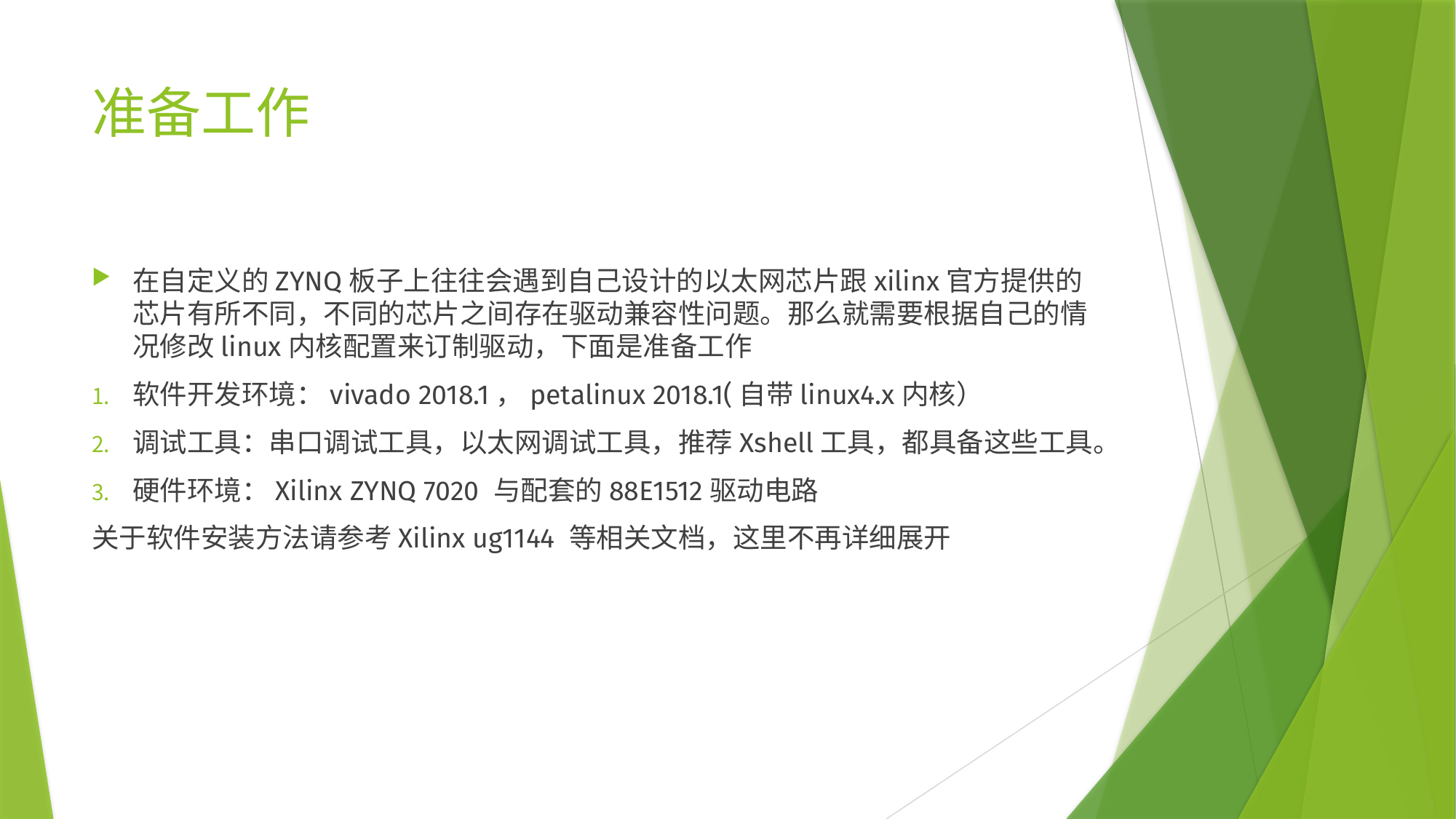

# 准备工作
在自定义的ZYNQ板子上往往会遇到自己设计的以太网芯片跟xilinx官方提供的芯片有所不同，不同的芯片之间存在驱动兼容性问题。那么就需要根据自己的情况修改linux内核配置来订制驱动，下面是准备工作
软件开发环境：vivado 2018.1，petalinux 2018.1(自带linux4.x内核）
调试工具：串口调试工具，以太网调试工具，推荐Xshell工具，都具备这些工具。
硬件环境：Xilinx ZYNQ 7020 与配套的88E1512驱动电路
关于软件安装方法请参考Xilinx ug1144 等相关文档，这里不再详细展开